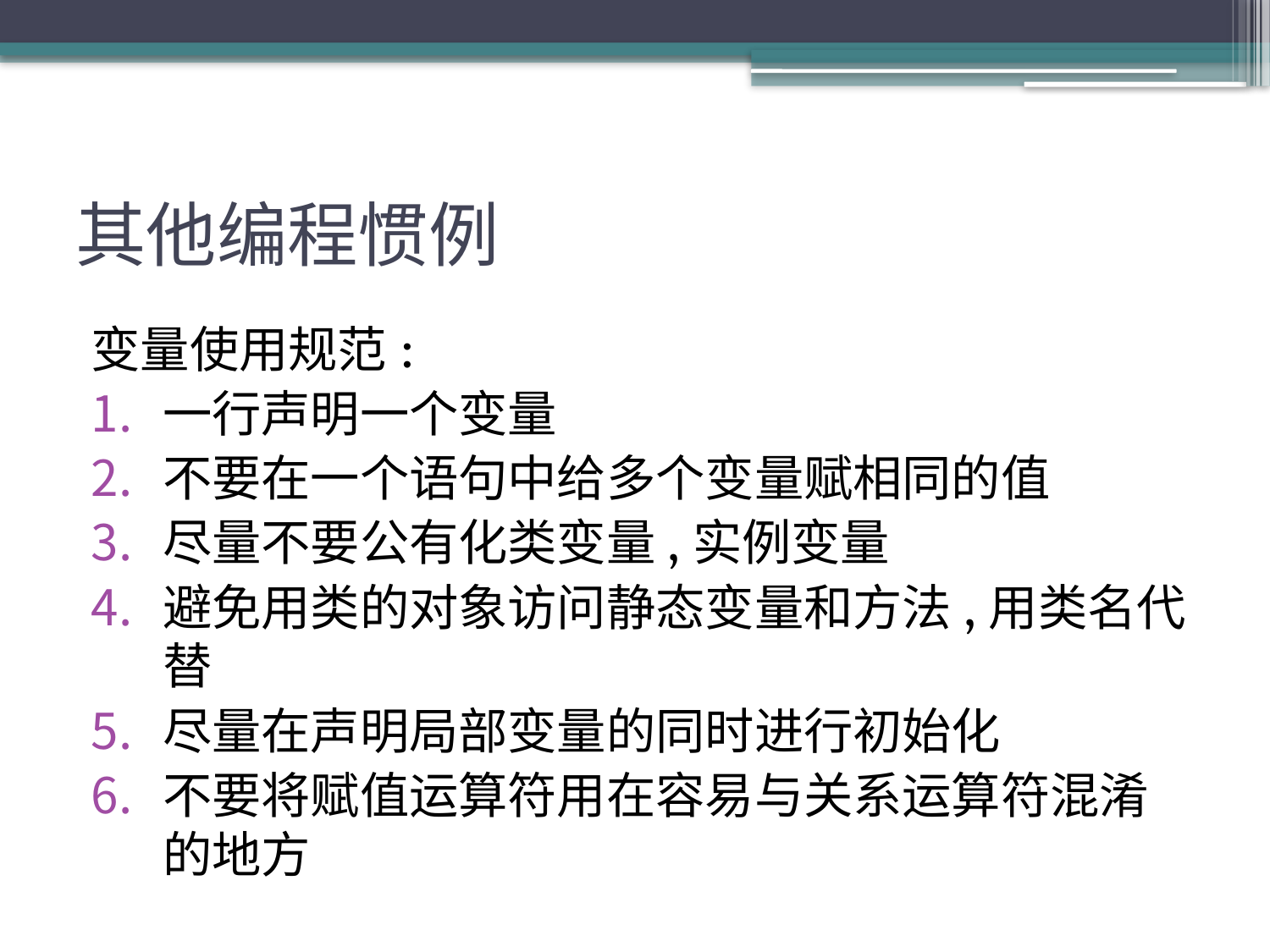

# 其他编程惯例
变量使用规范:
一行声明一个变量
不要在一个语句中给多个变量赋相同的值
尽量不要公有化类变量,实例变量
避免用类的对象访问静态变量和方法,用类名代替
尽量在声明局部变量的同时进行初始化
不要将赋值运算符用在容易与关系运算符混淆的地方